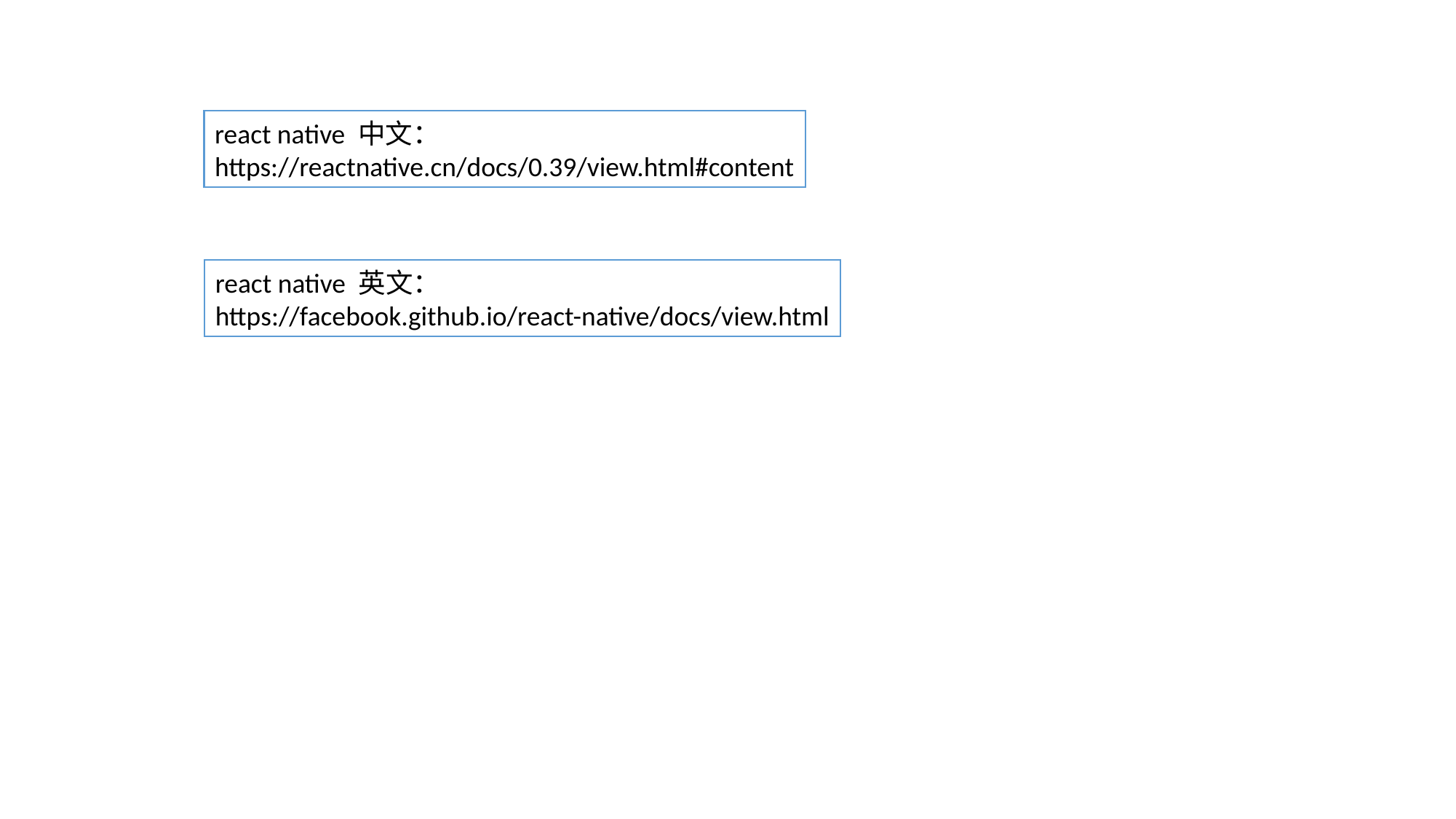

react native 中文：
https://reactnative.cn/docs/0.39/view.html#content
react native 英文：
https://facebook.github.io/react-native/docs/view.html